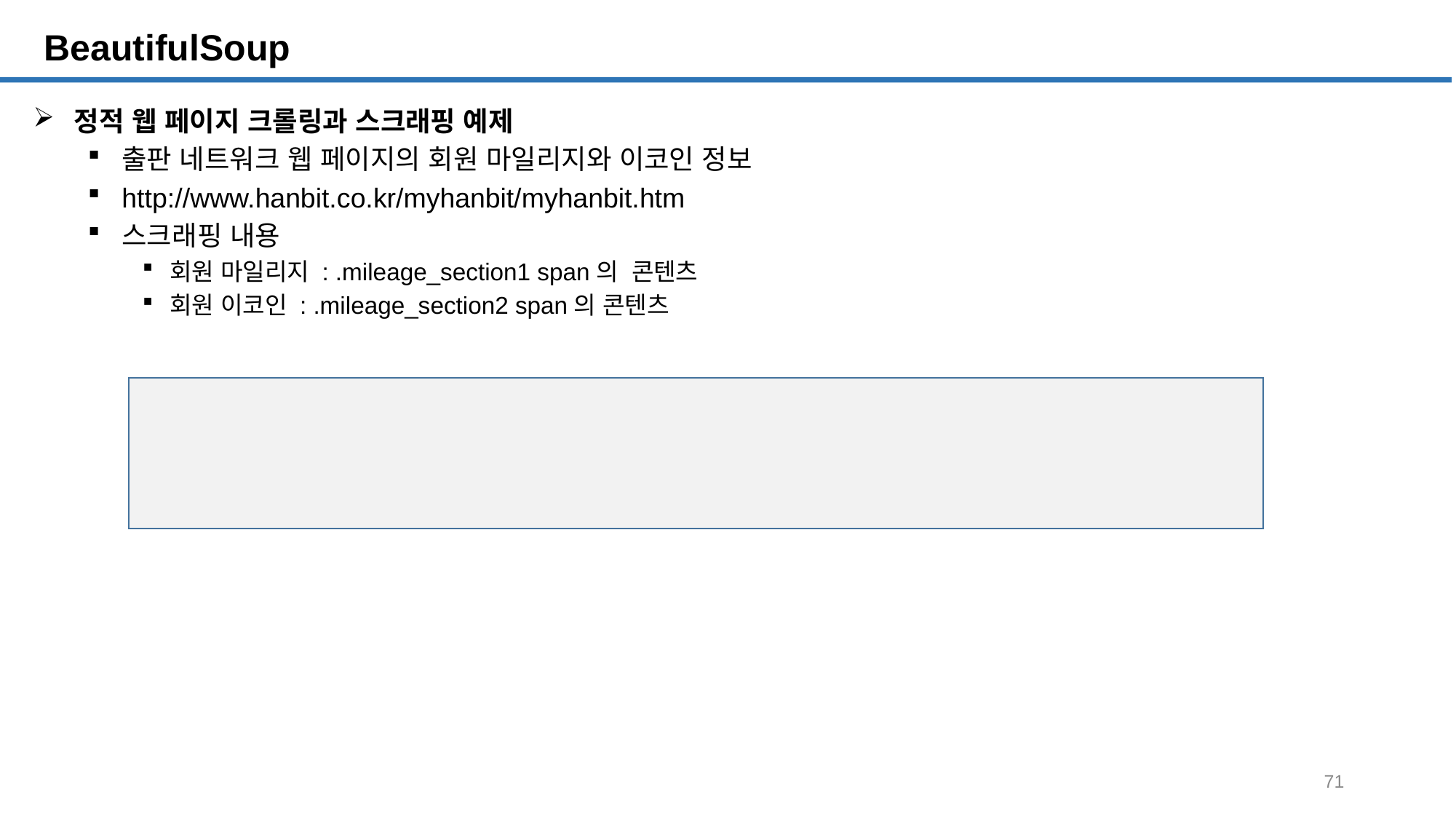

SQL 튜닝 개요
# BeautifulSoup

정적 웹 페이지 크롤링과 스크래핑 예제
출판 네트워크 웹 페이지의 회원 마일리지와 이코인 정보
http://www.hanbit.co.kr/myhanbit/myhanbit.htm
스크래핑 내용
회원 마일리지 : .mileage_section1 span의  콘텐츠
회원 이코인 : .mileage_section2 span의 콘텐츠

71